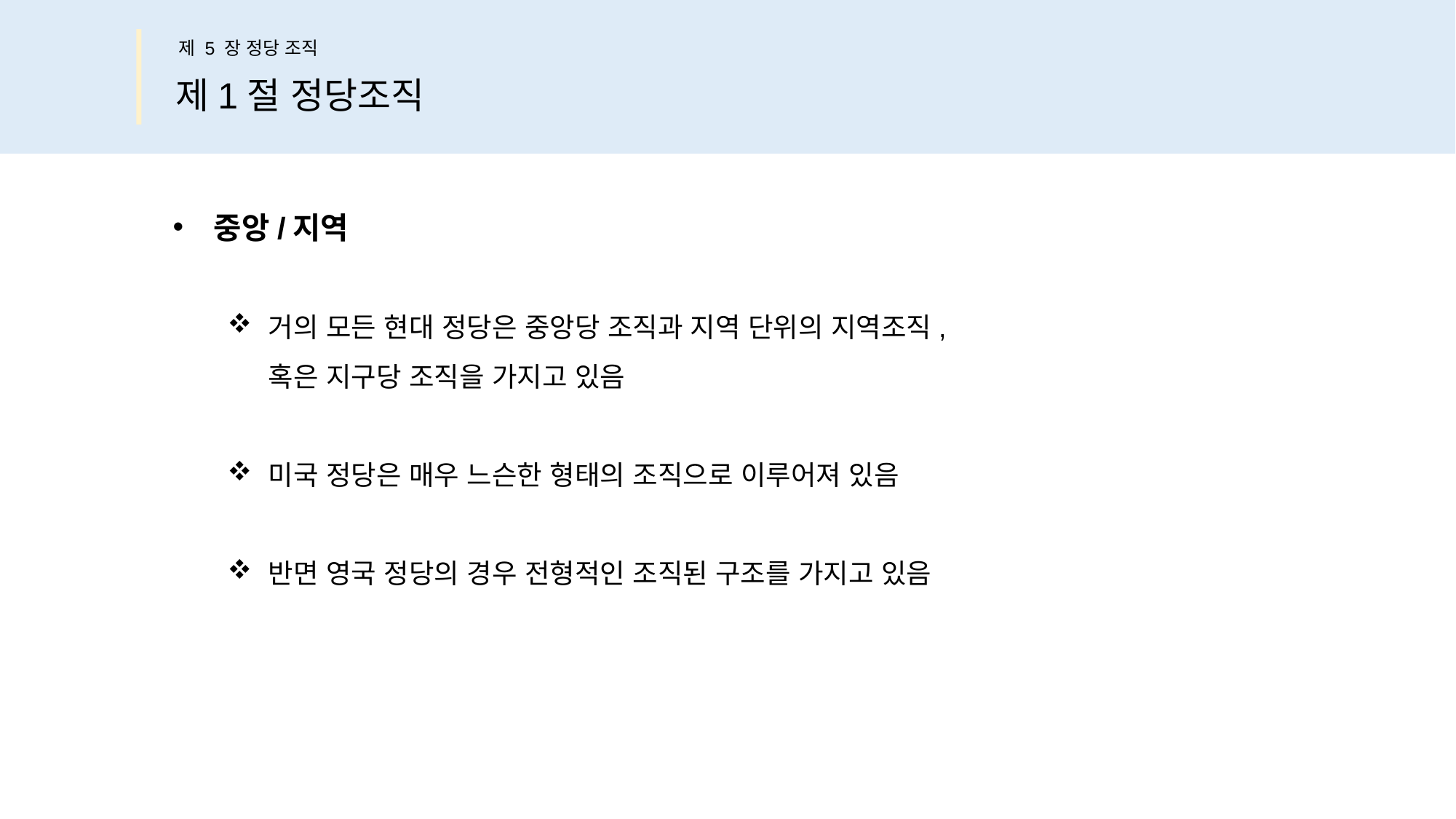

제 5 장 정당 조직
제1절 정당조직
중앙/지역

거의 모든 현대 정당은 중앙당 조직과 지역 단위의 지역조직,
혹은 지구당 조직을 가지고 있음

미국 정당은 매우 느슨한 형태의 조직으로 이루어져 있음

반면 영국 정당의 경우 전형적인 조직된 구조를 가지고 있음